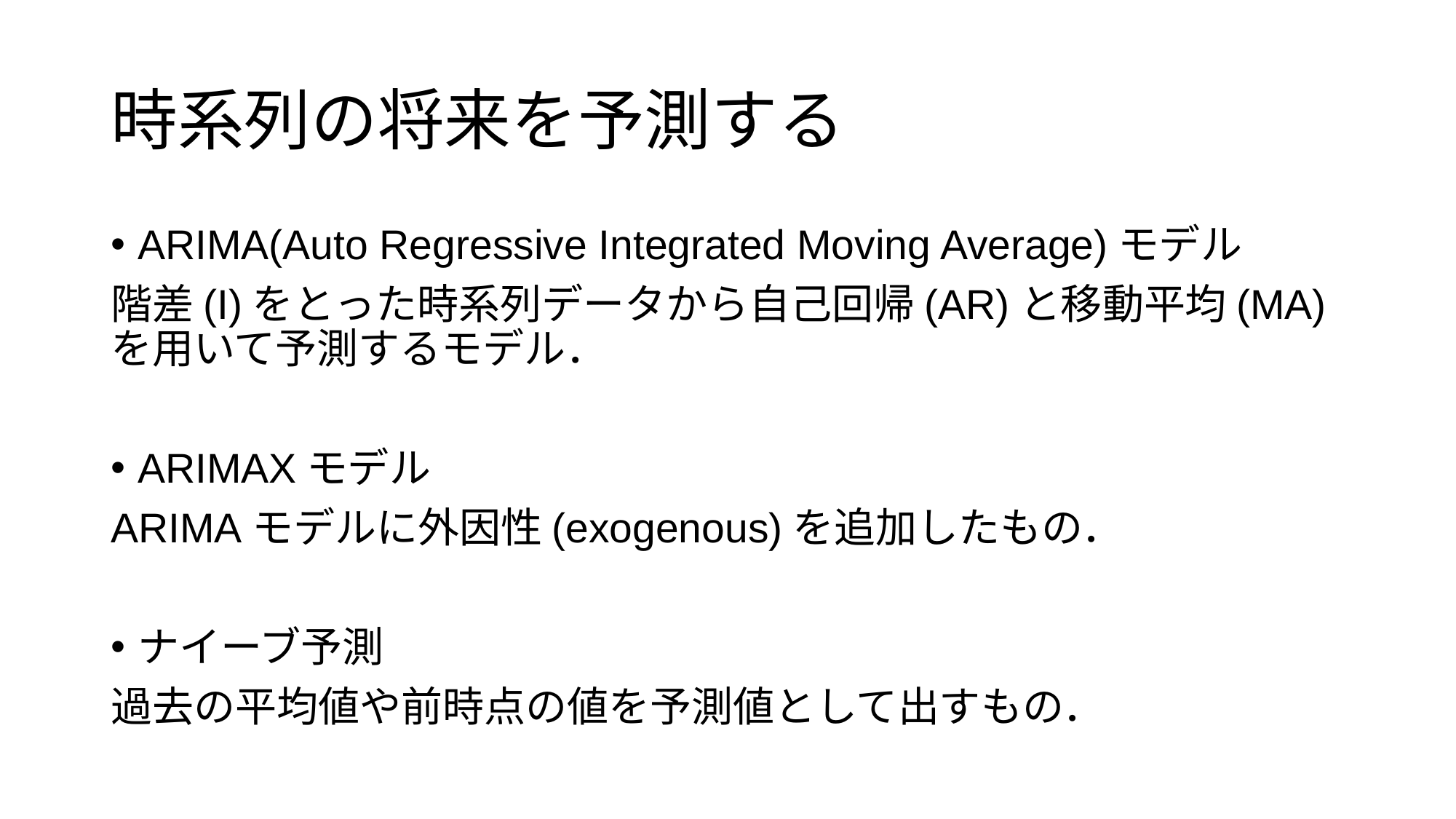

# 時系列の将来を予測する
ARIMA(Auto Regressive Integrated Moving Average)モデル
階差(I)をとった時系列データから自己回帰(AR)と移動平均(MA)を用いて予測するモデル．

ARIMAXモデル
ARIMAモデルに外因性(exogenous)を追加したもの．

ナイーブ予測
過去の平均値や前時点の値を予測値として出すもの．